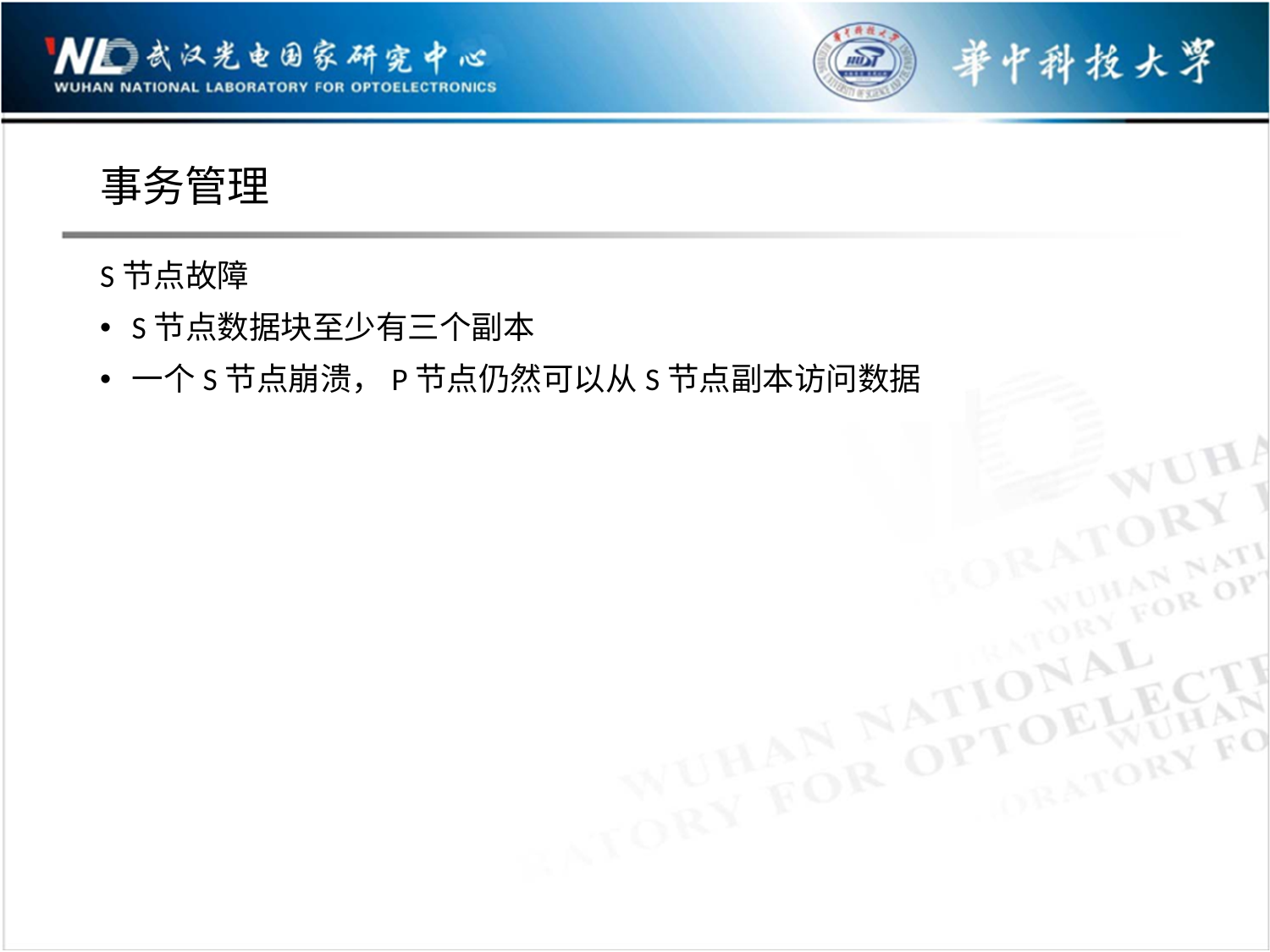

# 事务管理
S节点故障
S节点数据块至少有三个副本
一个S节点崩溃，P节点仍然可以从S节点副本访问数据